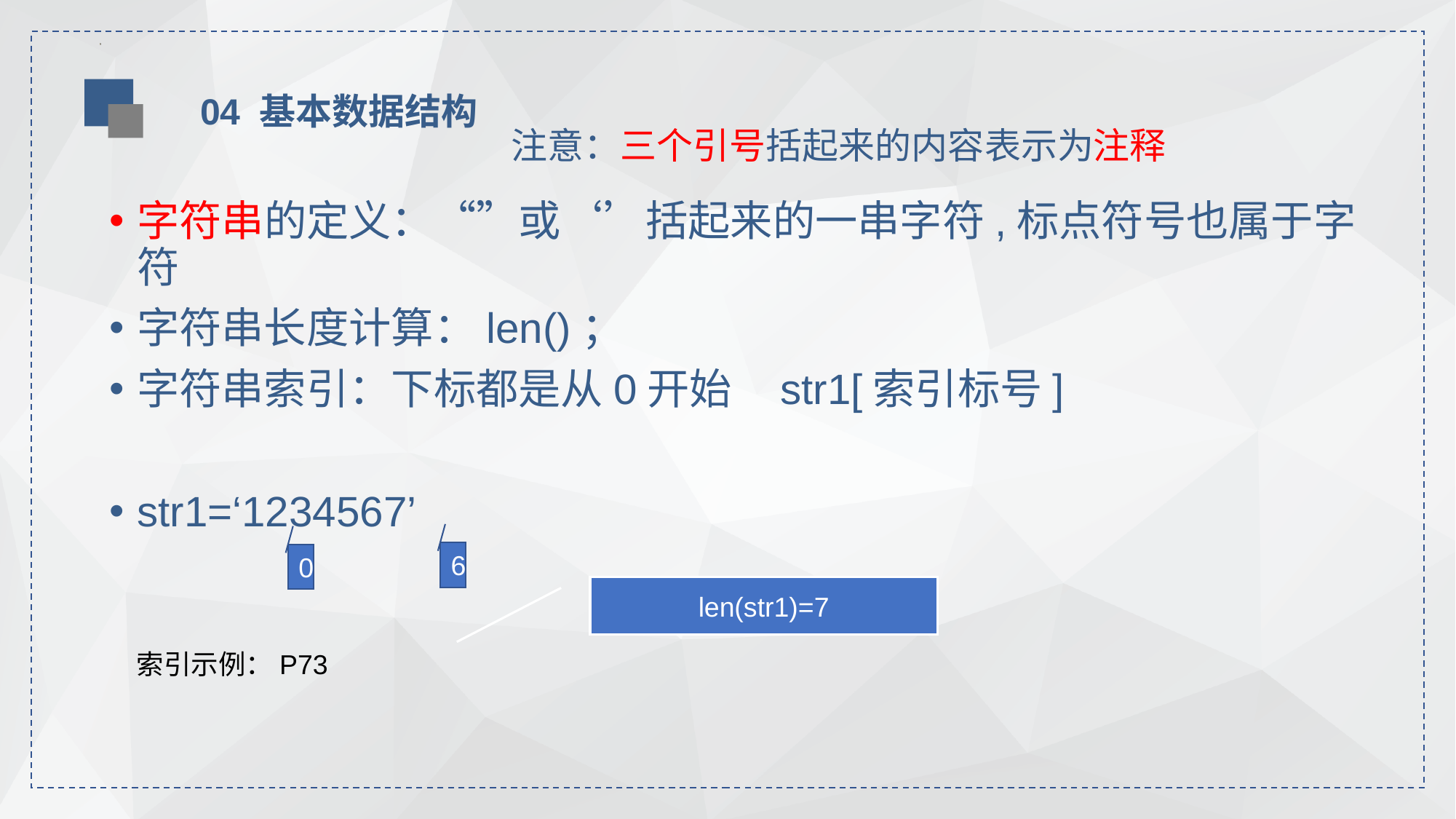

04 基本数据结构
注意：三个引号括起来的内容表示为注释
字符串的定义：“”或‘’括起来的一串字符,标点符号也属于字符
字符串长度计算：len()；
字符串索引：下标都是从0开始    str1[索引标号]

str1=‘1234567’
6
0
len(str1)=7
索引示例：P73